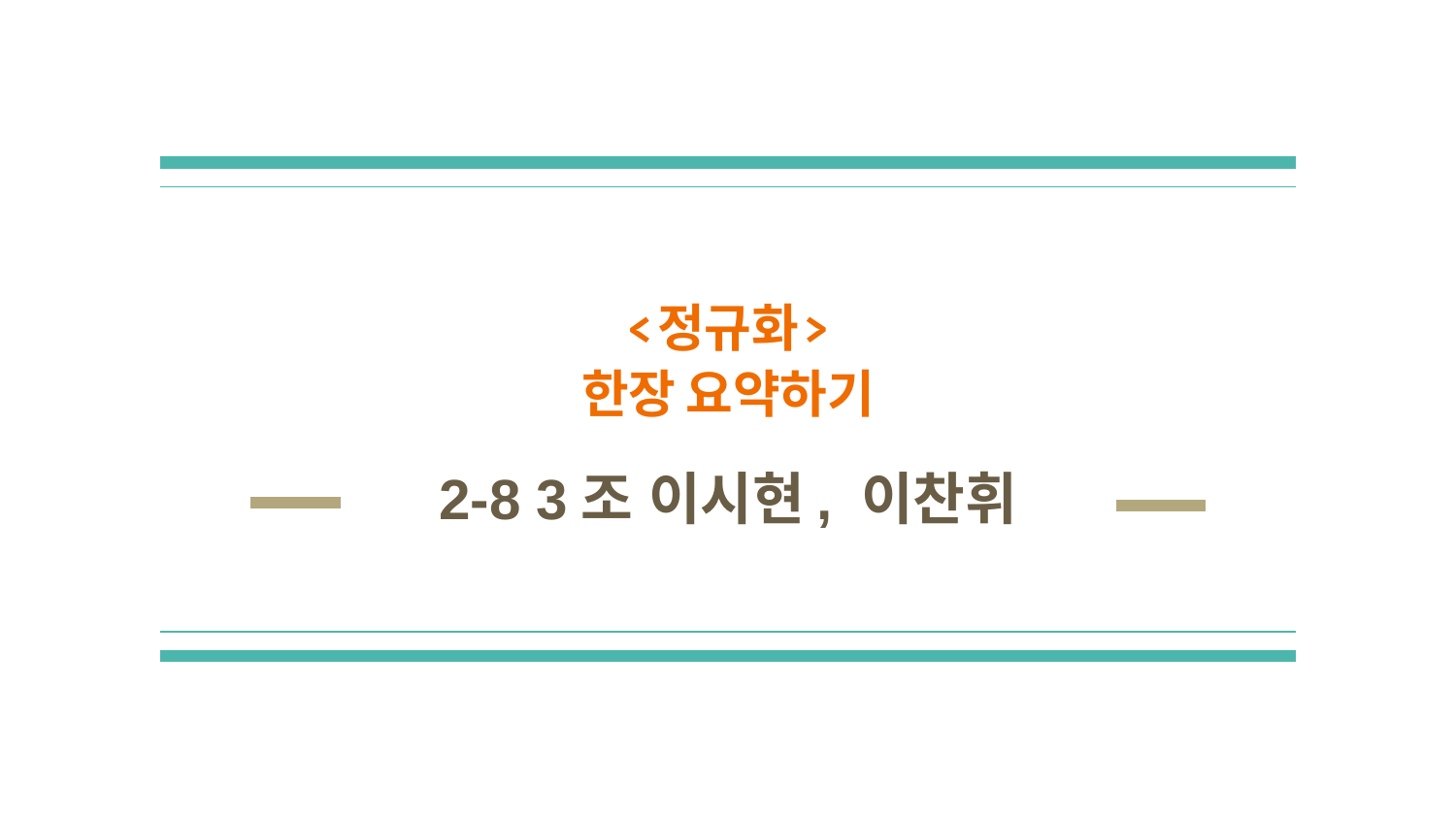

# <정규화>
한장 요약하기
2-8 3조 이시현, 이찬휘